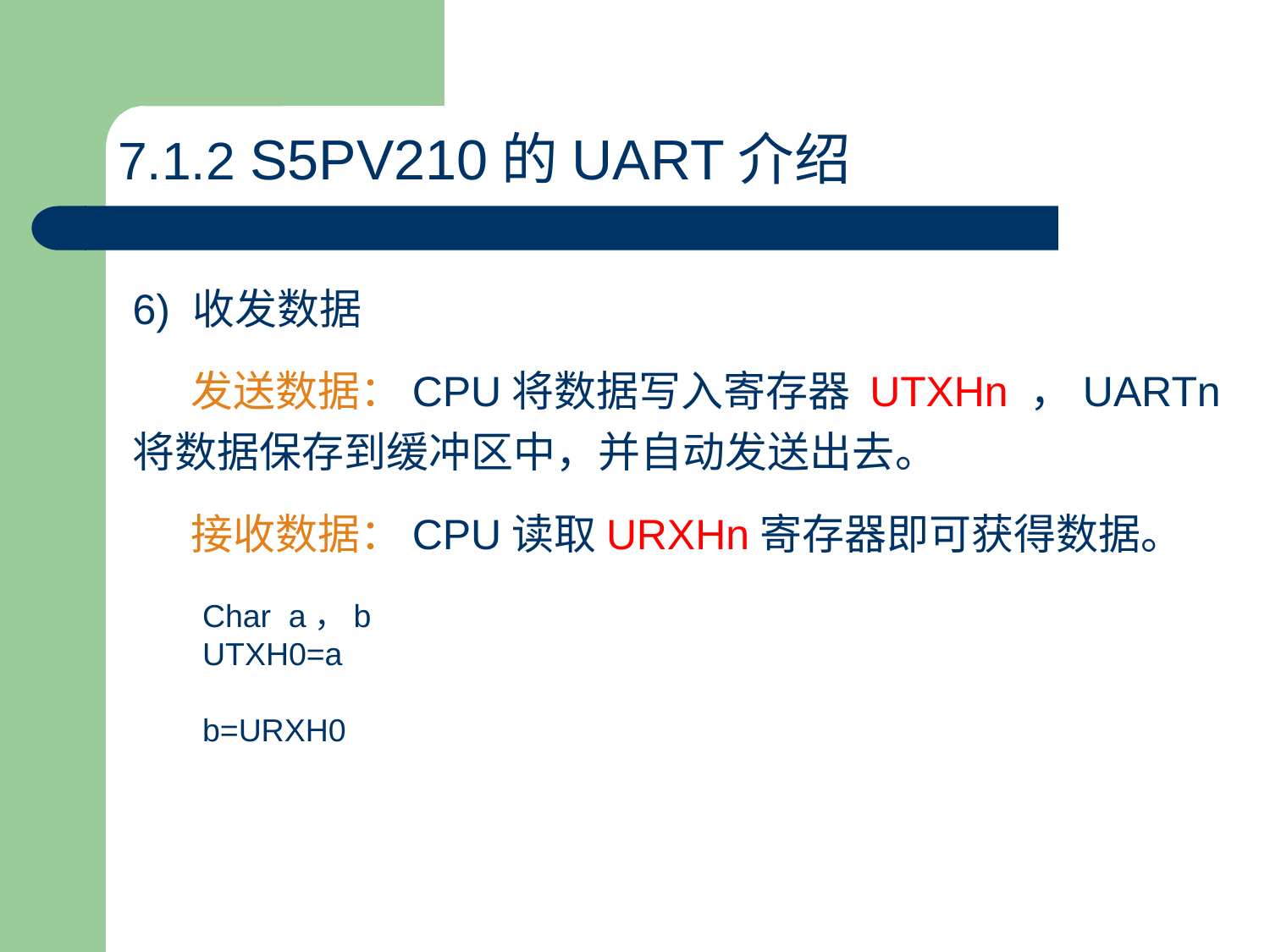

7.1.2 S5PV210的UART介绍
2. S5PV210的UART使用
6) 收发数据
     发送数据：CPU将数据写入寄存器 UTXHn ，UARTn将数据保存到缓冲区中，并自动发送出去。
     接收数据：CPU读取URXHn寄存器即可获得数据。
Char  a，b
UTXH0=a

b=URXH0